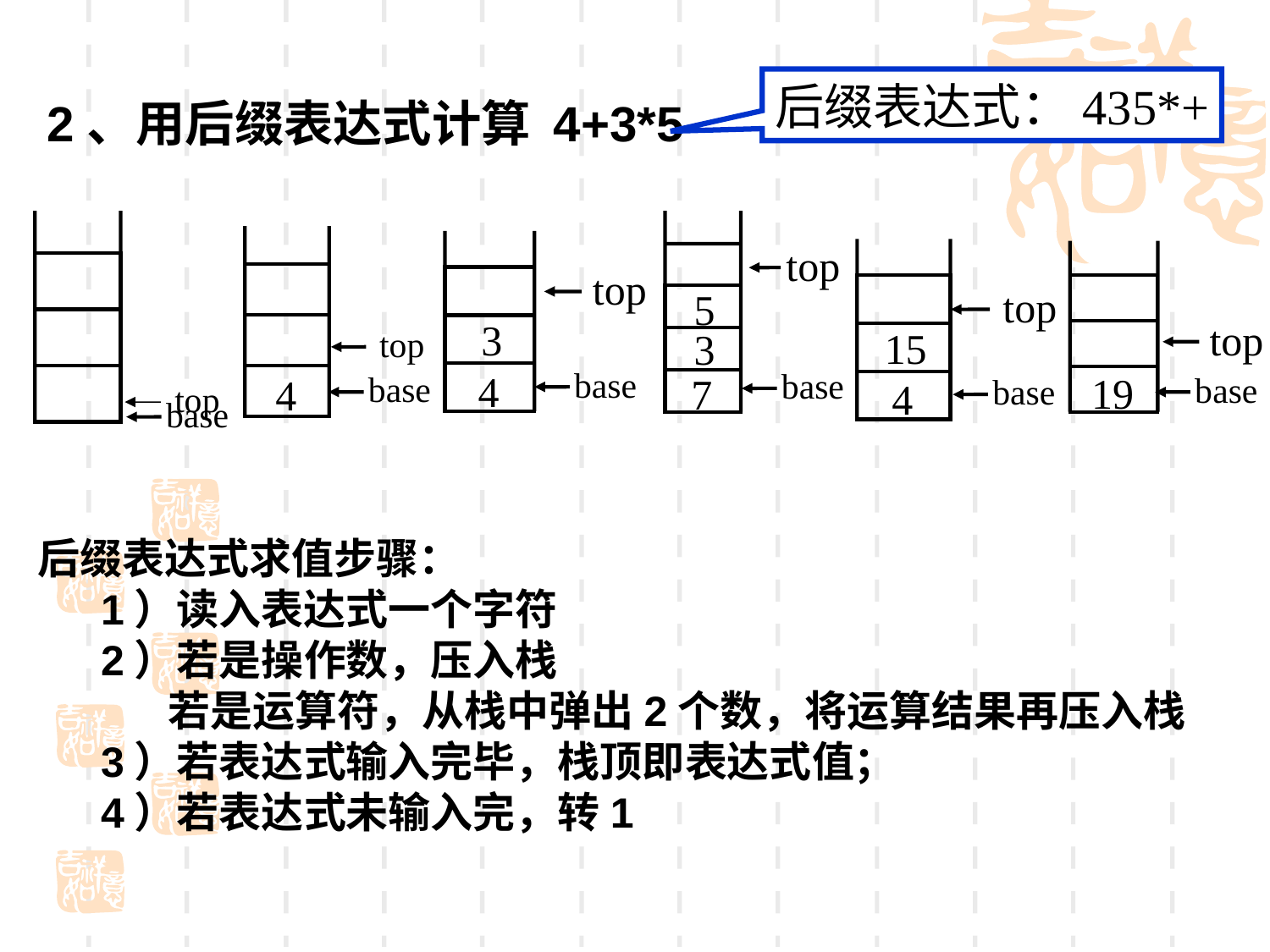

后缀表达式：435*+
2、用后缀表达式计算 4+3*5

top

5

3

7

top

top

4

top

3
4

top

15
4

top

19
base
base
base
base
base
base

后缀表达式求值步骤：
1）读入表达式一个字符
2）若是操作数，压入栈
      若是运算符，从栈中弹出2个数，将运算结果再压入栈
3）若表达式输入完毕，栈顶即表达式值；
4）若表达式未输入完，转1